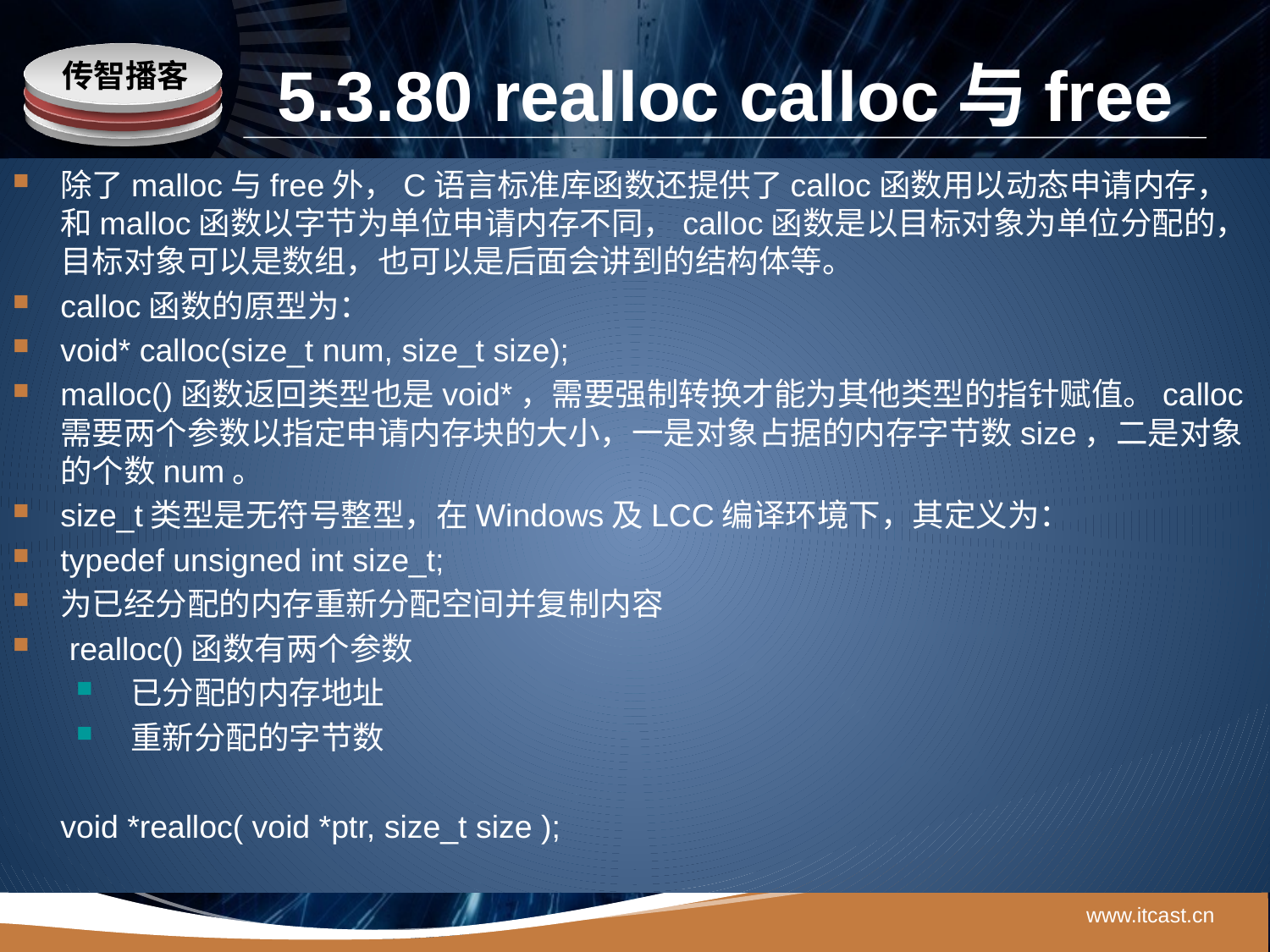

# 5.3.80 realloc calloc与free
除了malloc与free外，C语言标准库函数还提供了calloc函数用以动态申请内存，和malloc函数以字节为单位申请内存不同，calloc函数是以目标对象为单位分配的，目标对象可以是数组，也可以是后面会讲到的结构体等。
calloc函数的原型为：
void* calloc(size_t num, size_t size);
malloc()函数返回类型也是void*，需要强制转换才能为其他类型的指针赋值。calloc需要两个参数以指定申请内存块的大小，一是对象占据的内存字节数size，二是对象的个数num。
size_t类型是无符号整型，在Windows及LCC编译环境下，其定义为：
typedef unsigned int size_t;
为已经分配的内存重新分配空间并复制内容
 realloc()函数有两个参数
 已分配的内存地址
 重新分配的字节数

	void *realloc( void *ptr, size_t size );

www.itcast.cn